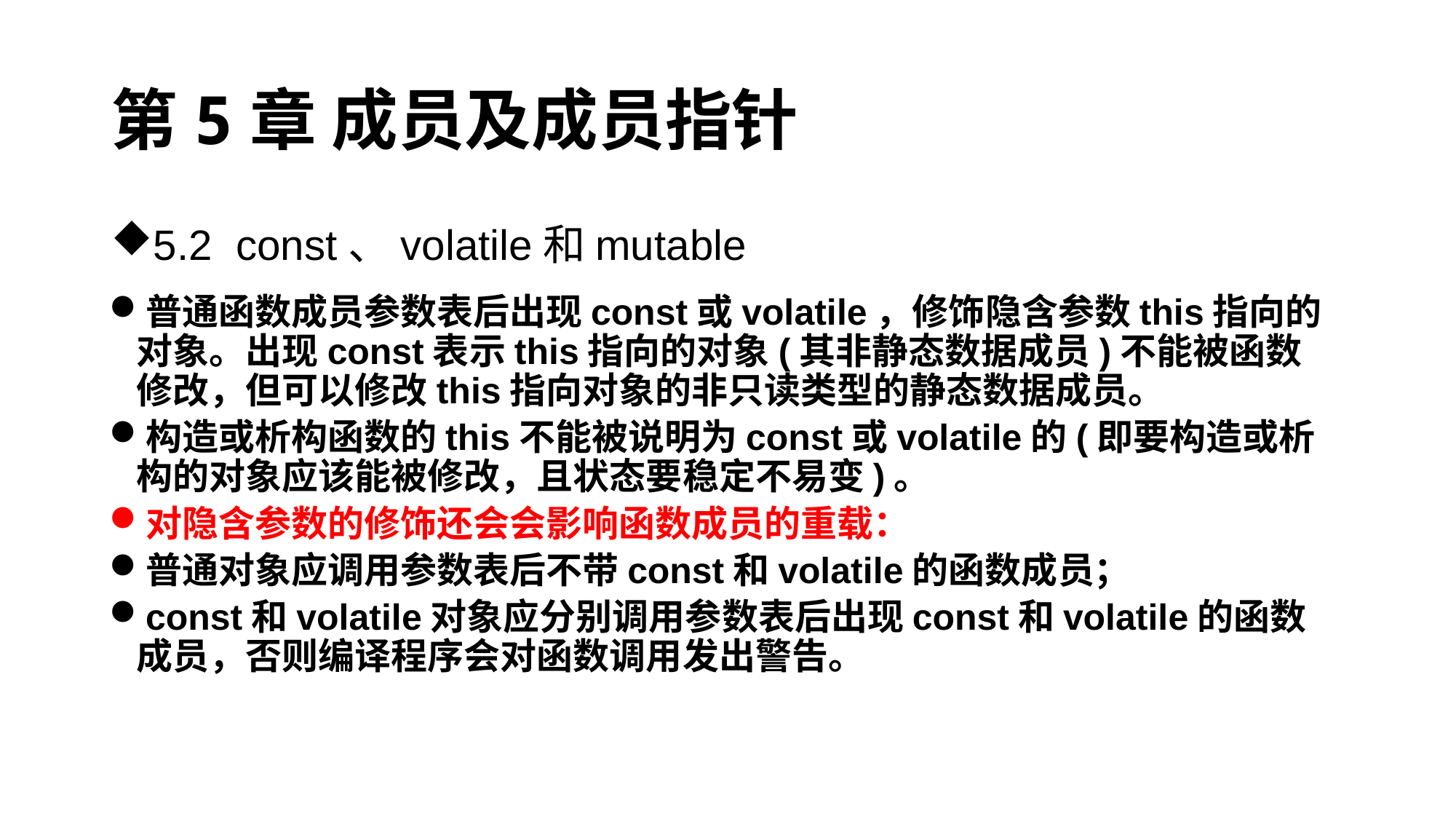

# 第5章 成员及成员指针
5.2  const、volatile和mutable
普通函数成员参数表后出现const或volatile，修饰隐含参数this指向的对象。出现const表示this指向的对象(其非静态数据成员)不能被函数修改，但可以修改this指向对象的非只读类型的静态数据成员。
构造或析构函数的this不能被说明为const或volatile的(即要构造或析构的对象应该能被修改，且状态要稳定不易变)。
对隐含参数的修饰还会会影响函数成员的重载：
普通对象应调用参数表后不带const和volatile的函数成员；
const和volatile对象应分别调用参数表后出现const和volatile的函数成员，否则编译程序会对函数调用发出警告。